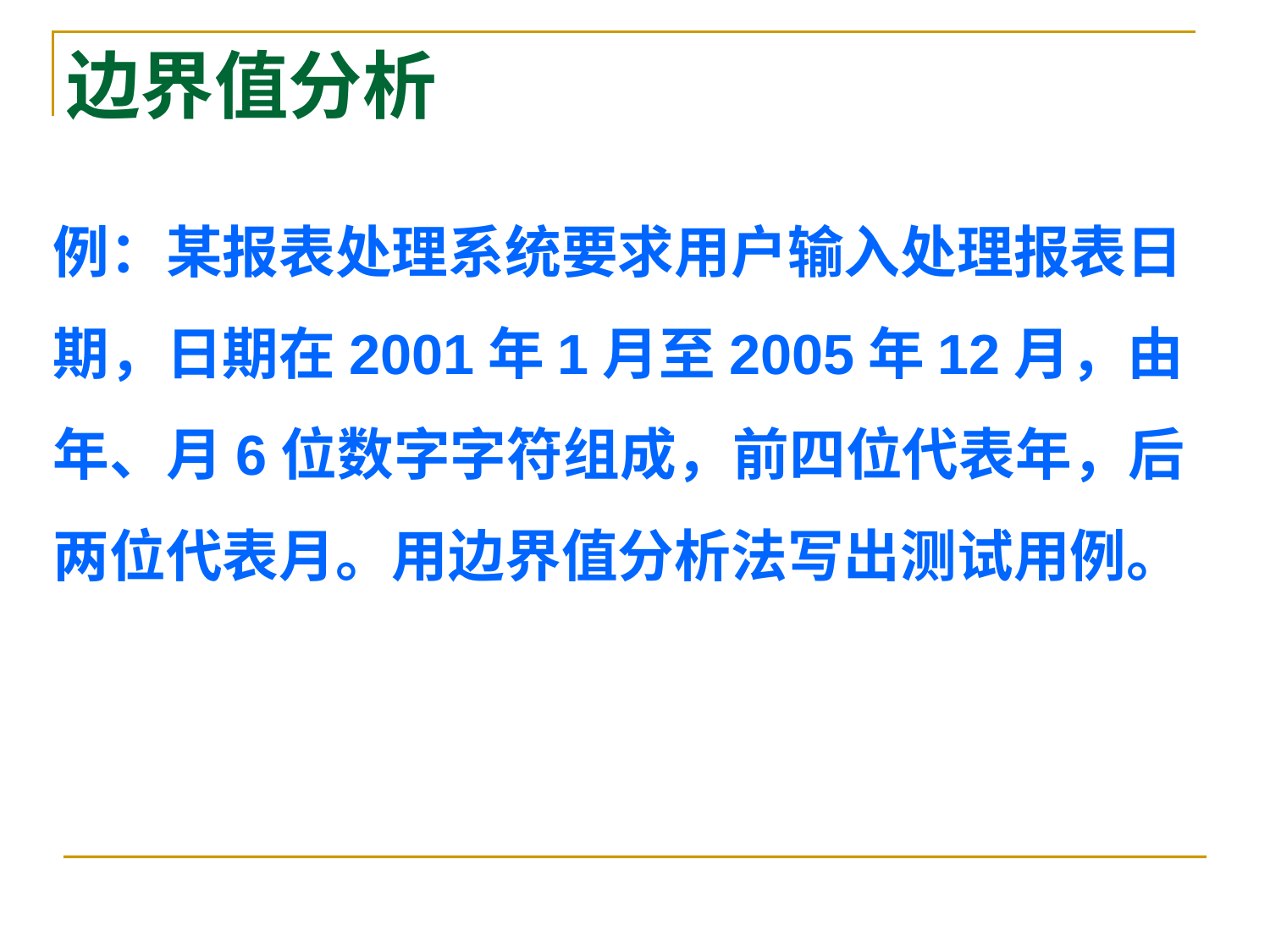

# 边界值分析
例：某报表处理系统要求用户输入处理报表日期，日期在2001年1月至2005年12月，由年、月6位数字字符组成，前四位代表年，后两位代表月。用边界值分析法写出测试用例。